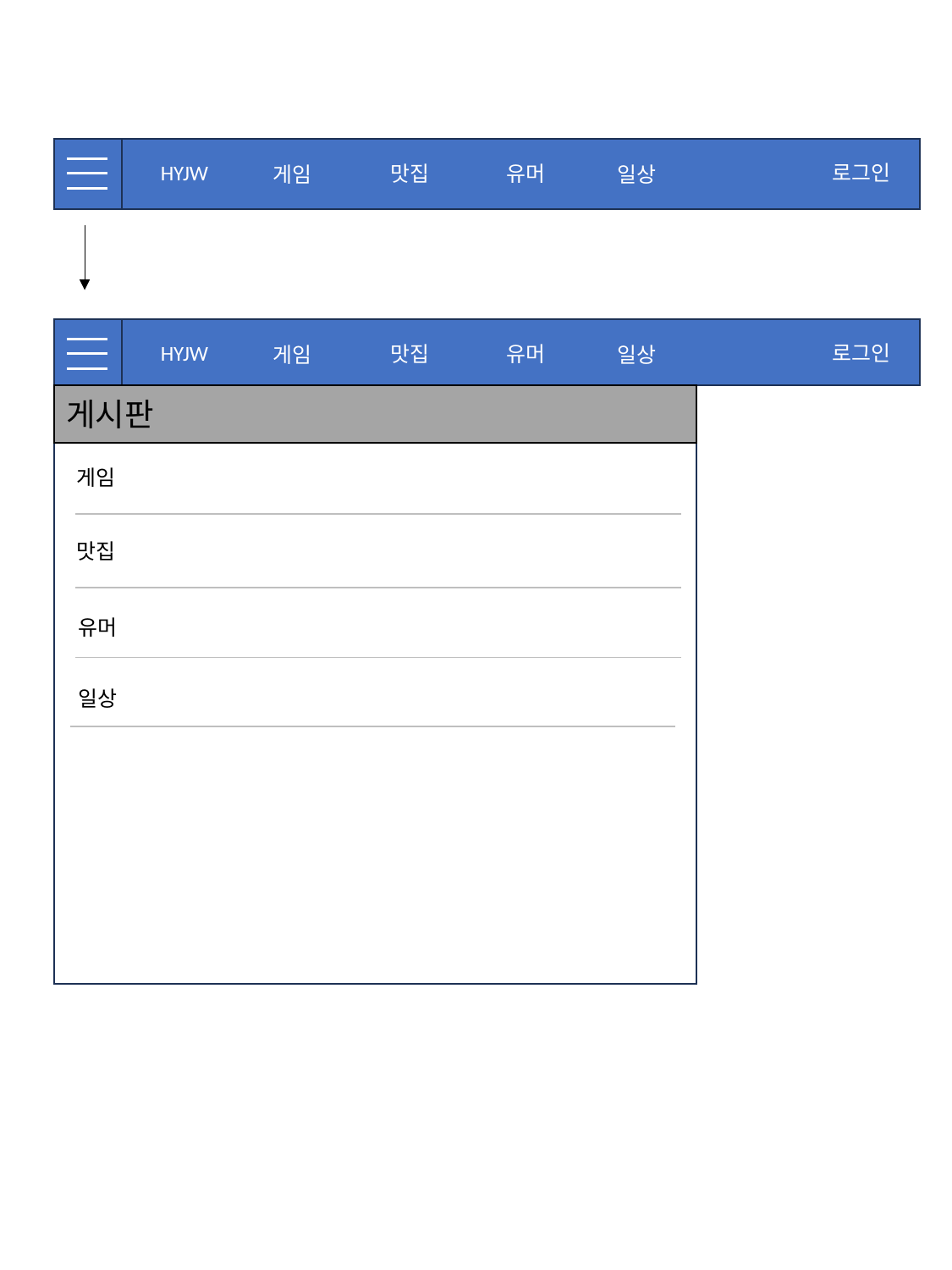

로그인
맛집
유머
HYJW
게임
일상

로그인
맛집
유머
HYJW
게임
일상
게시판

게임
맛집
유머
일상